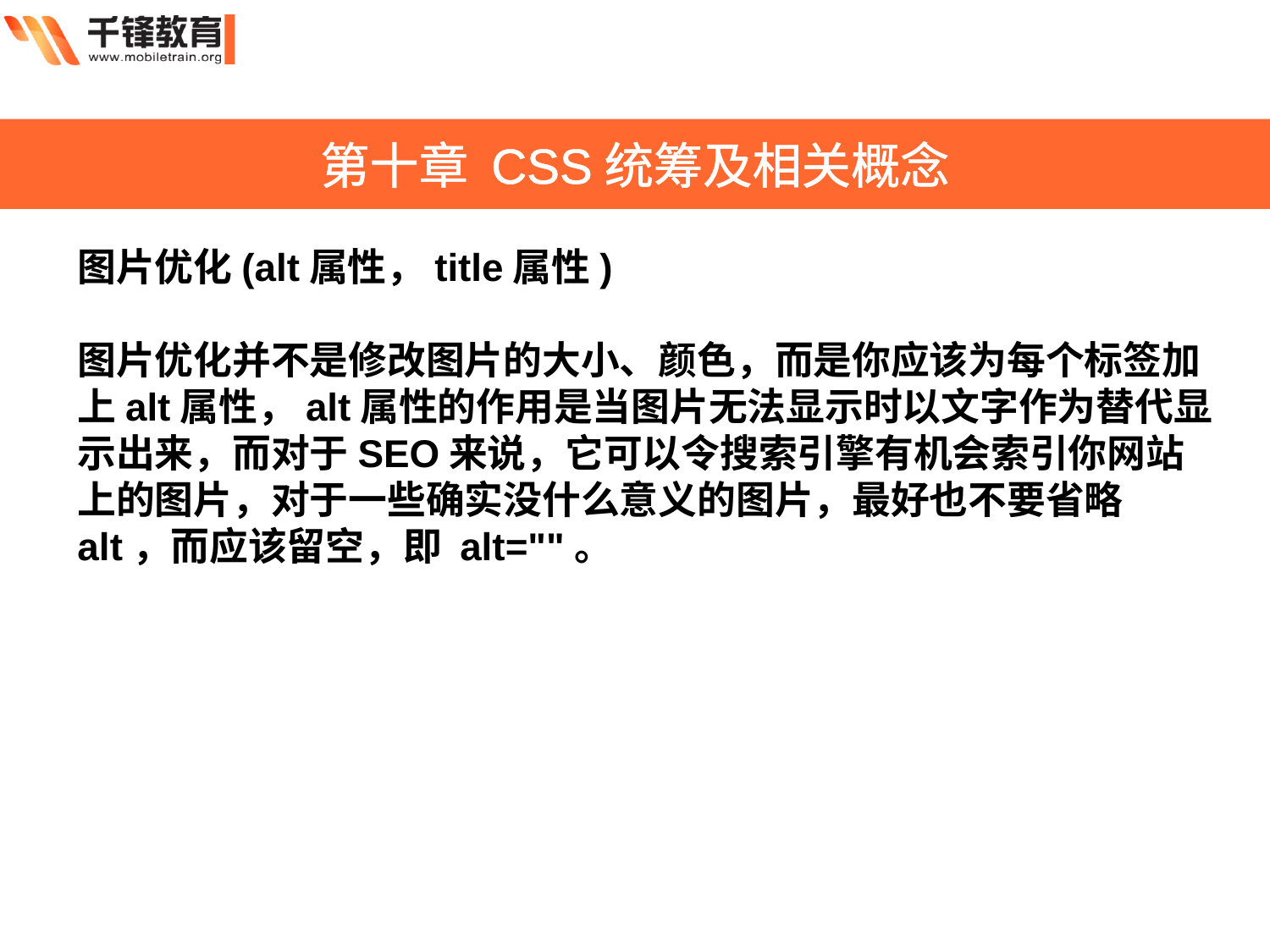

第十章 CSS统筹及相关概念
图片优化(alt属性，title属性)

图片优化并不是修改图片的大小、颜色，而是你应该为每个标签加上alt属性，alt属性的作用是当图片无法显示时以文字作为替代显示出来，而对于SEO来说，它可以令搜索引擎有机会索引你网站上的图片，对于一些确实没什么意义的图片，最好也不要省略alt，而应该留空，即 alt=""。